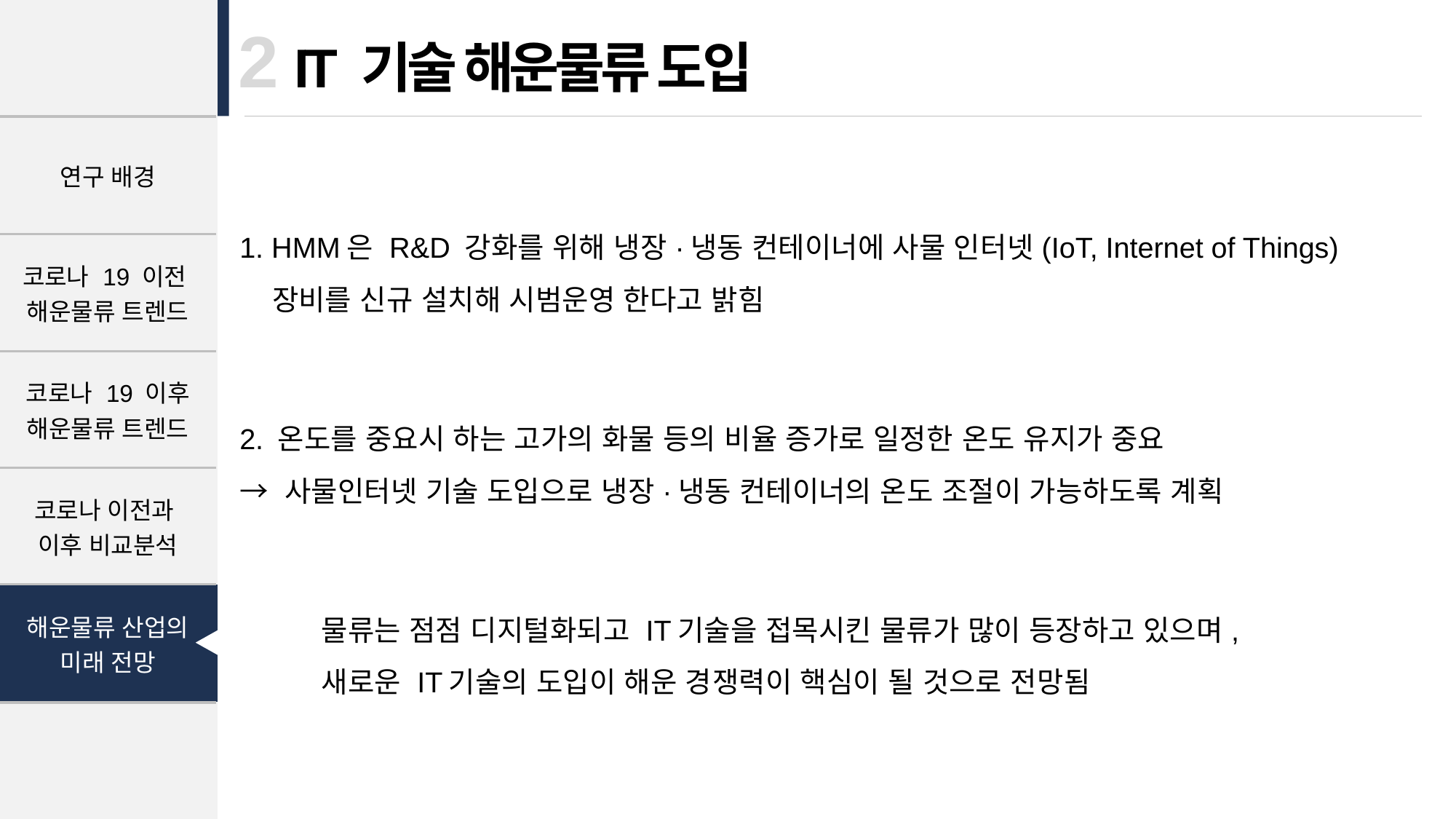

|  |
| --- |
| 연구 배경 |
| 코로나 19 이전 해운물류 트렌드 |
| 코로나 19 이후 해운물류 트렌드 |
| 코로나 이전과 이후 비교분석 |
| 해운물류 산업의 미래 전망 |
|  |

2
IT 기술 해운물류 도입
1. HMM은 R&D 강화를 위해 냉장·냉동 컨테이너에 사물 인터넷(IoT, Internet of Things)
   장비를 신규 설치해 시범운영 한다고 밝힘

2. 온도를 중요시 하는 고가의 화물 등의 비율 증가로 일정한 온도 유지가 중요
→ 사물인터넷 기술 도입으로 냉장·냉동 컨테이너의 온도 조절이 가능하도록 계획

         물류는 점점 디지털화되고 IT기술을 접목시킨 물류가 많이 등장하고 있으며,
         새로운 IT기술의 도입이 해운 경쟁력이 핵심이 될 것으로 전망됨